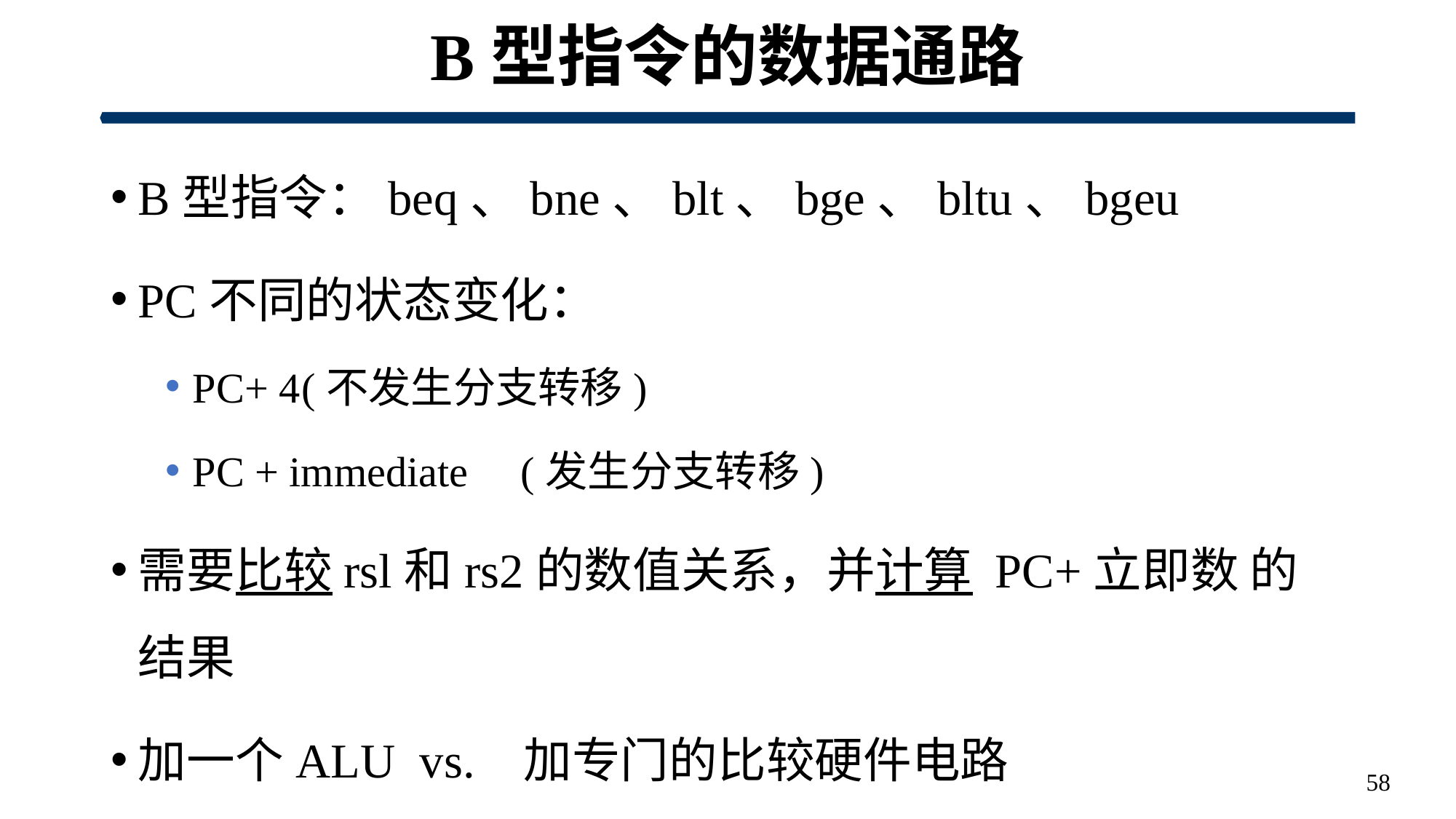

# B型指令的数据通路
B型指令：beq、bne、blt、bge、bltu、bgeu
PC不同的状态变化：
PC+ 4	(不发生分支转移)
PC + immediate     (发生分支转移)
需要比较rsl和rs2的数值关系，并计算 PC+立即数 的结果
加一个ALU  vs.   加专门的比较硬件电路
58